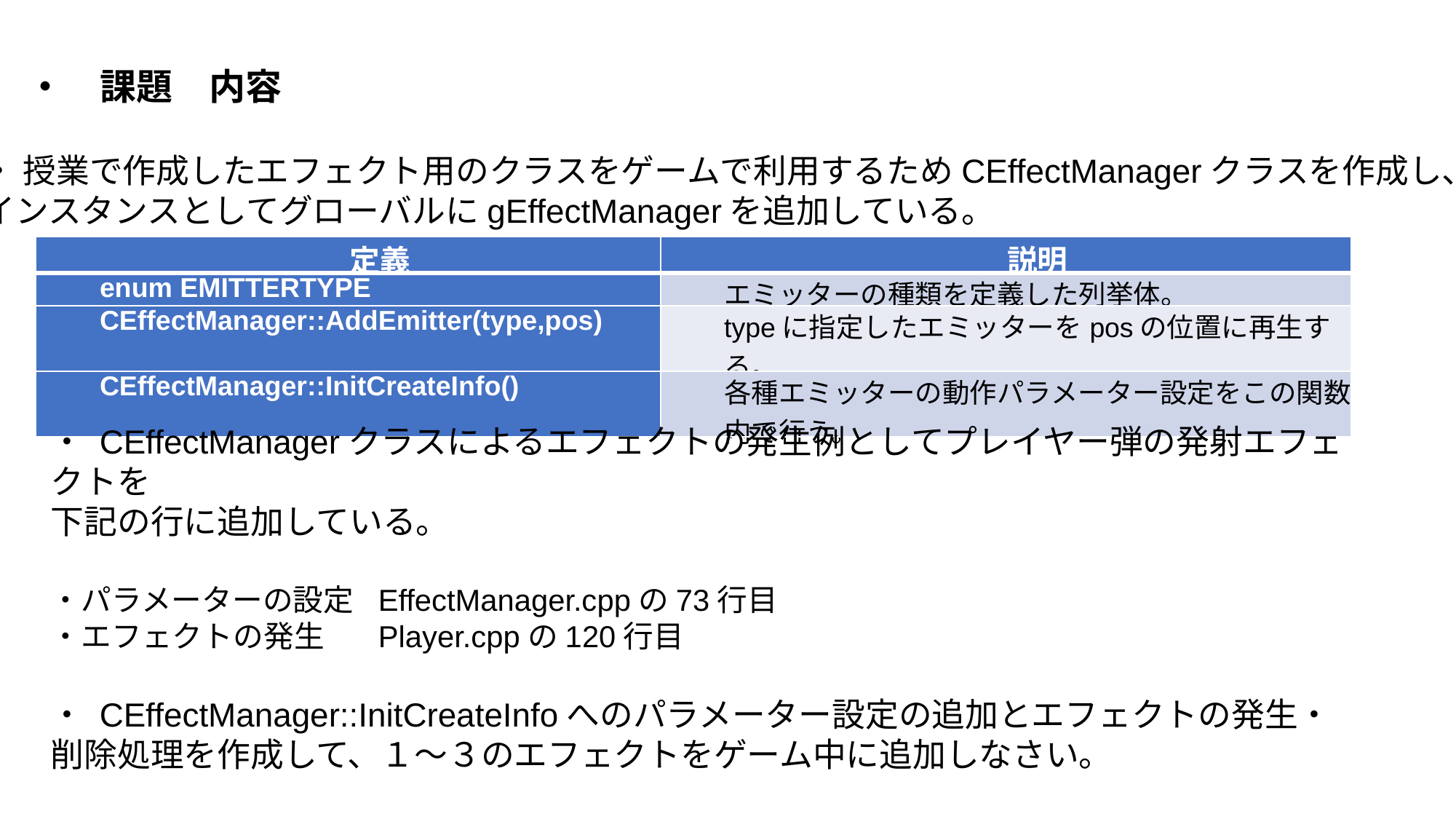

・　課題　内容
・ 授業で作成したエフェクト用のクラスをゲームで利用するためCEffectManagerクラスを作成し、
インスタンスとしてグローバルにgEffectManagerを追加している。
| 定義 | 説明 |
| --- | --- |
| enum EMITTERTYPE | エミッターの種類を定義した列挙体。 |
| CEffectManager::AddEmitter(type,pos) | typeに指定したエミッターをposの位置に再生する。 |
| CEffectManager::InitCreateInfo() | 各種エミッターの動作パラメーター設定をこの関数内で行う。 |
・ CEffectManagerクラスによるエフェクトの発生例としてプレイヤー弾の発射エフェクトを
下記の行に追加している。

・パラメーターの設定	EffectManager.cppの73行目
・エフェクトの発生	Player.cppの120行目

・ CEffectManager::InitCreateInfoへのパラメーター設定の追加とエフェクトの発生・削除処理を作成して、１～３のエフェクトをゲーム中に追加しなさい。